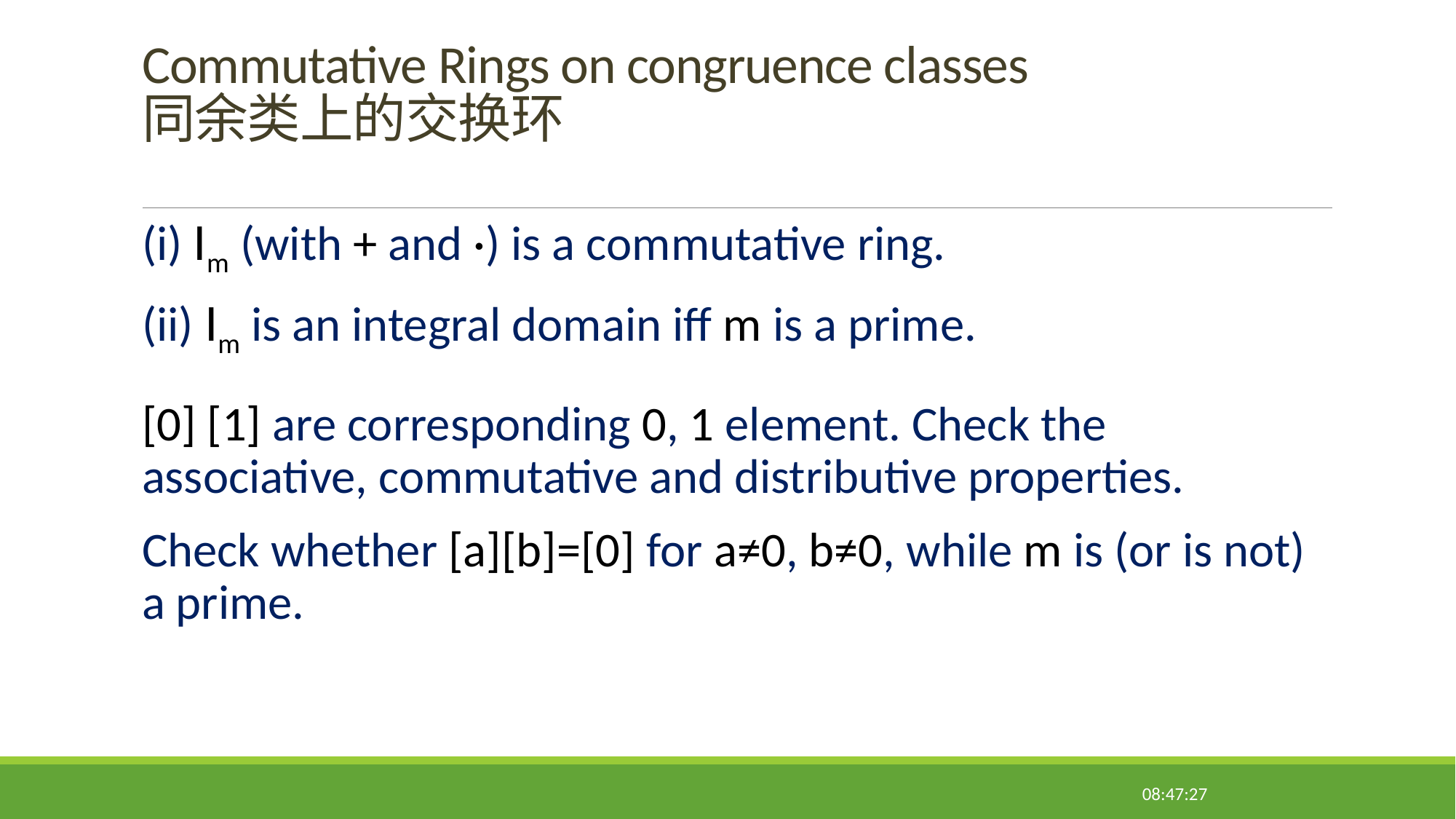

# Commutative Rings on congruence classes 同余类上的交换环
(i) Im (with + and ·) is a commutative ring.
(ii) Im is an integral domain iff m is a prime.
[0] [1] are corresponding 0, 1 element. Check the associative, commutative and distributive properties.
Check whether [a][b]=[0] for a≠0, b≠0, while m is (or is not) a prime.
08:47:27